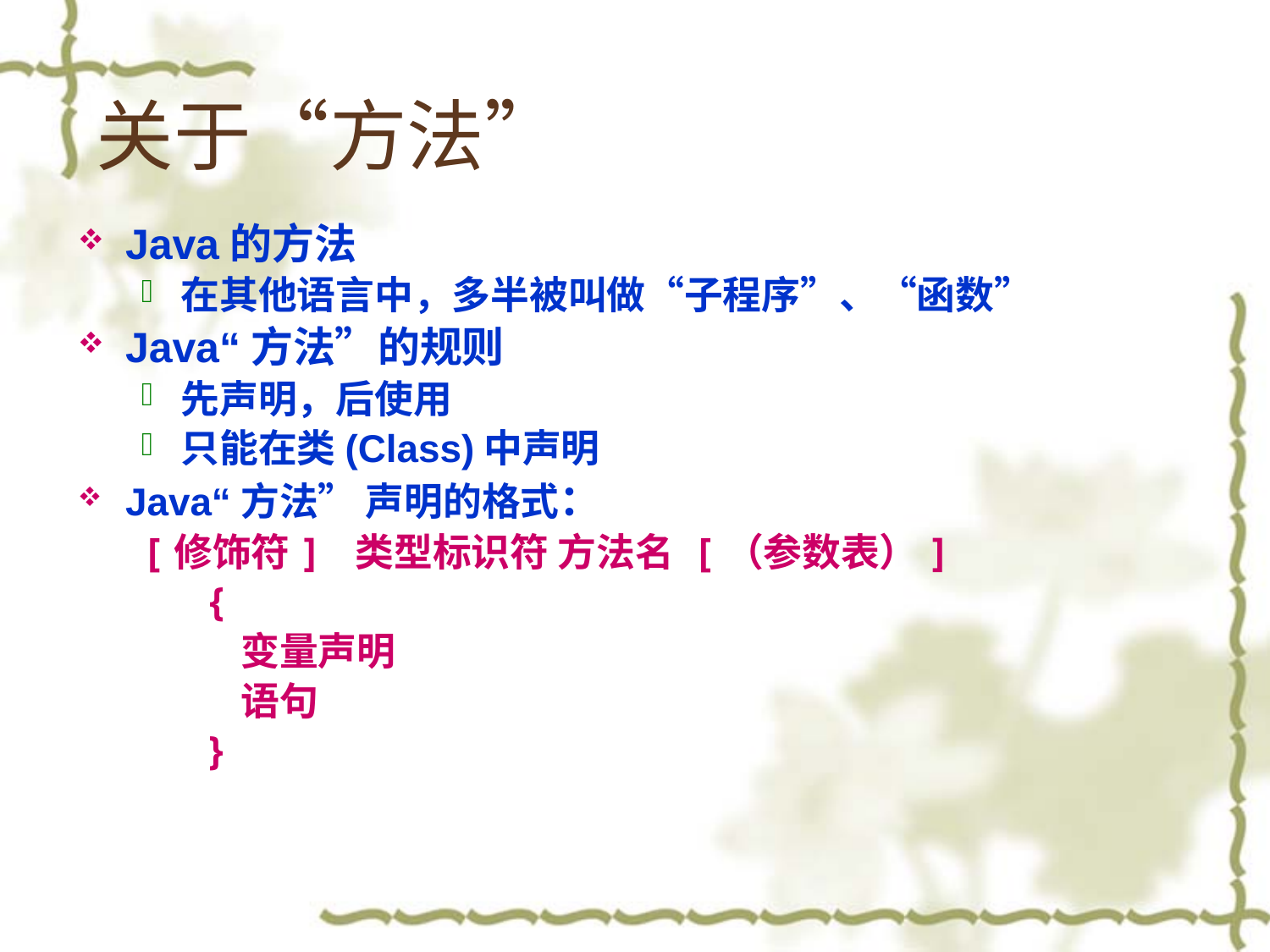

# 关于“方法”
Java的方法
在其他语言中，多半被叫做“子程序”、“函数”
Java“方法”的规则
先声明，后使用
只能在类(Class)中声明
Java“方法” 声明的格式：
[修饰符] 类型标识符 方法名 [（参数表）]
{
   变量声明
   语句
}